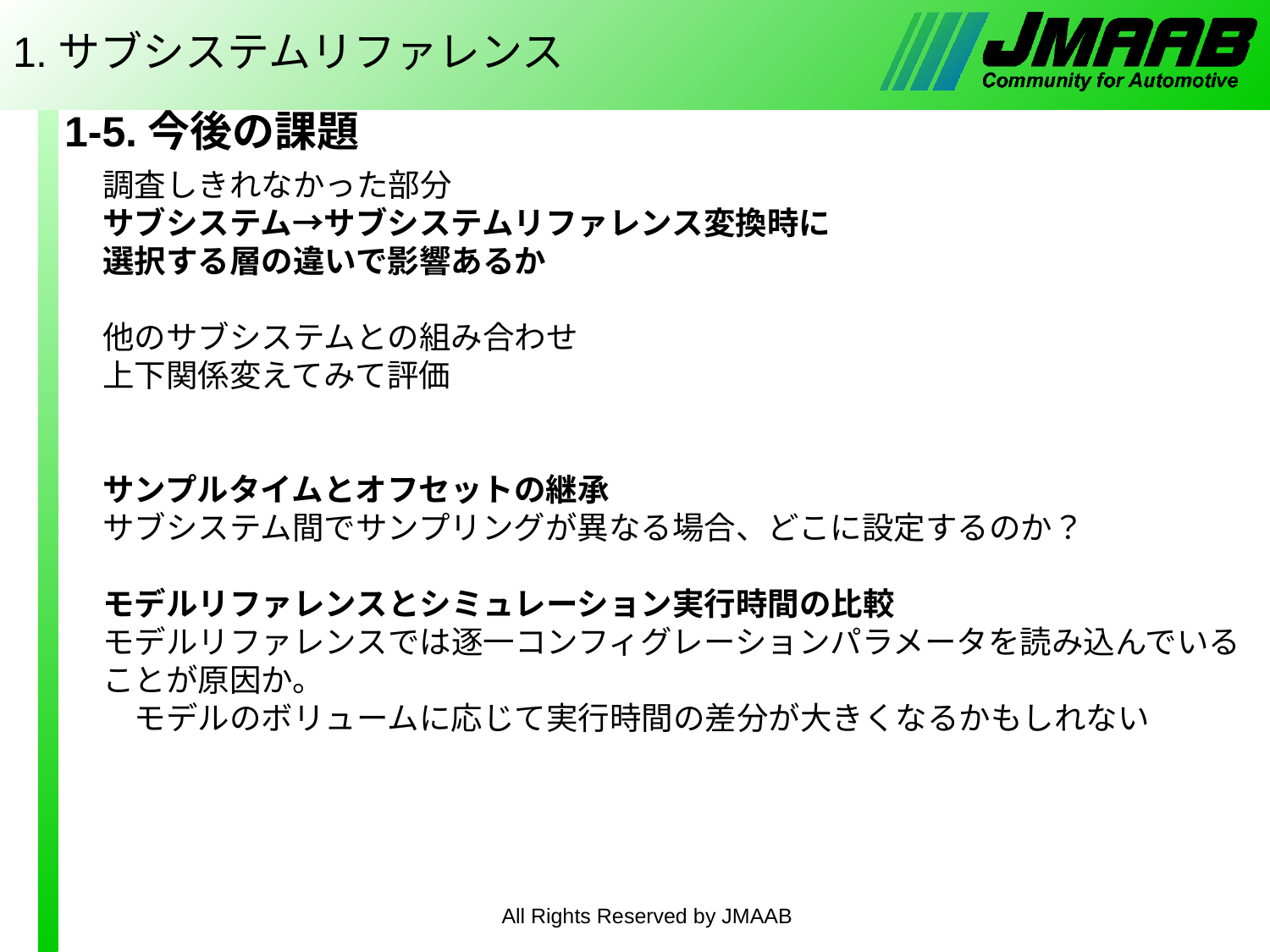

# 1.サブシステムリファレンス
　1-5.今後の課題
調査しきれなかった部分
サブシステム→サブシステムリファレンス変換時に
選択する層の違いで影響あるか

他のサブシステムとの組み合わせ
上下関係変えてみて評価

サンプルタイムとオフセットの継承
サブシステム間でサンプリングが異なる場合、どこに設定するのか？

モデルリファレンスとシミュレーション実行時間の比較
モデルリファレンスでは逐一コンフィグレーションパラメータを読み込んでいることが原因か。
　モデルのボリュームに応じて実行時間の差分が大きくなるかもしれない